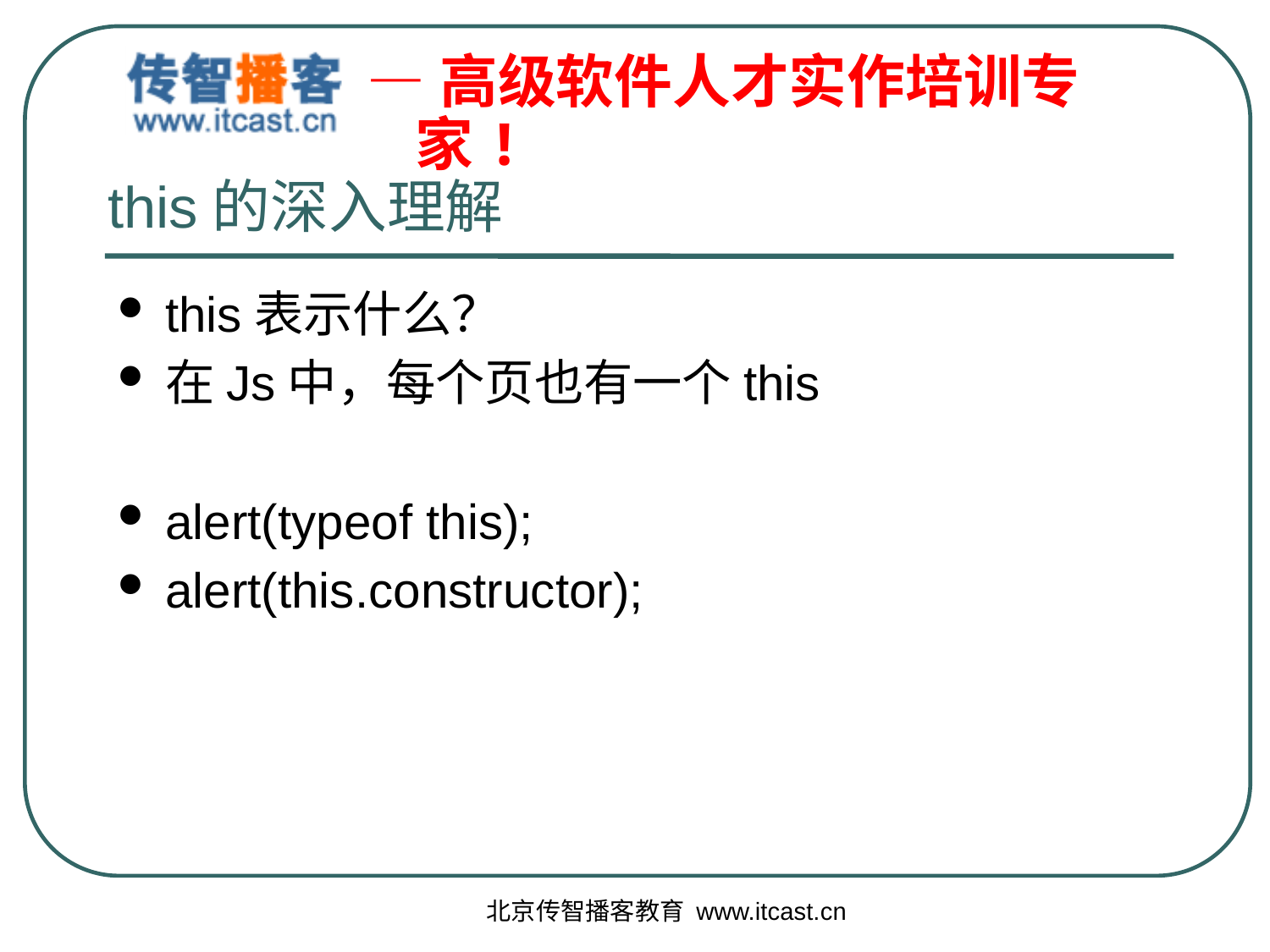

# this的深入理解
this表示什么？
在Js中，每个页也有一个this

alert(typeof this);
alert(this.constructor);
北京传智播客教育 www.itcast.cn